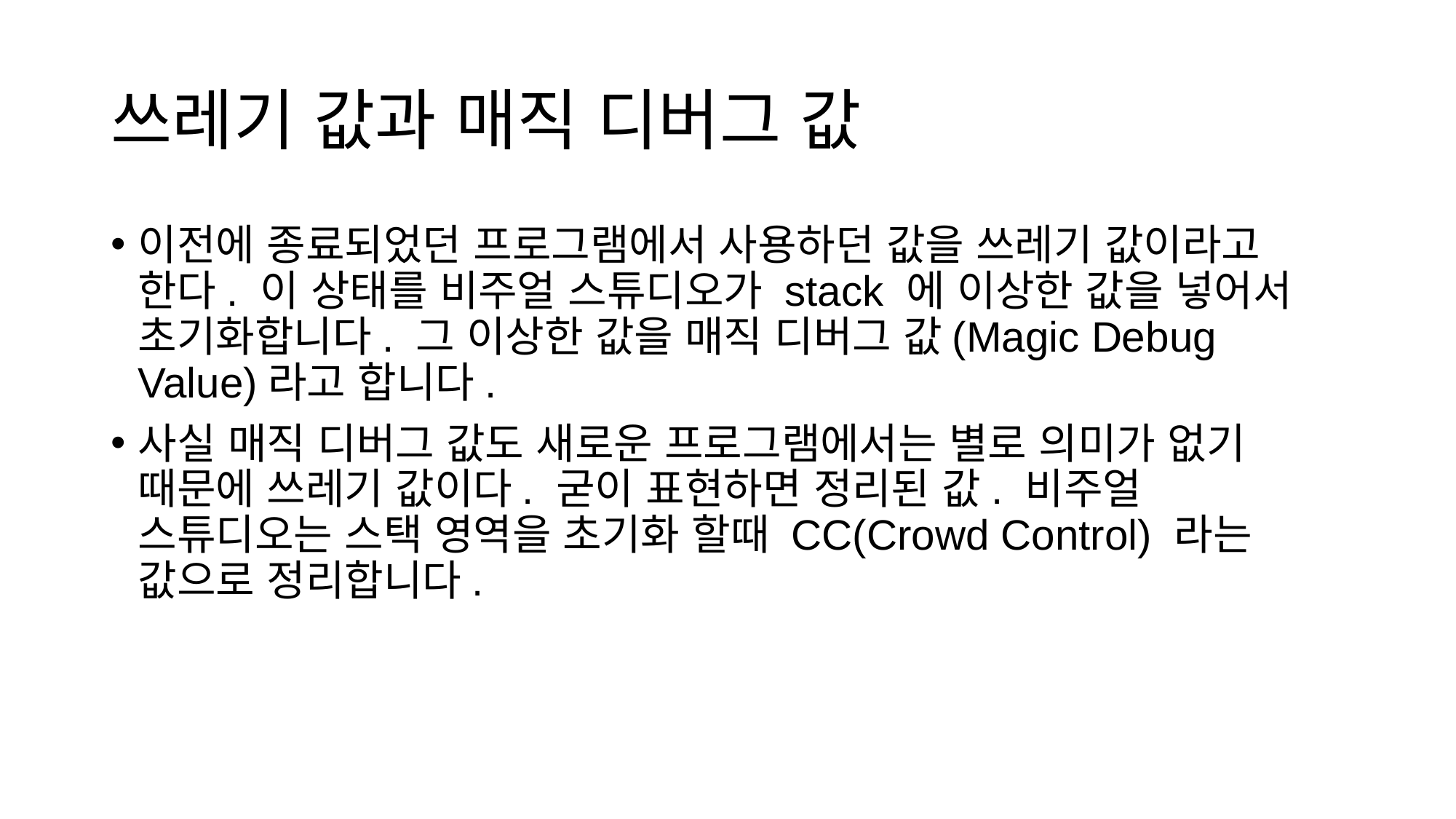

# 쓰레기 값과 매직 디버그 값
이전에 종료되었던 프로그램에서 사용하던 값을 쓰레기 값이라고 한다. 이 상태를 비주얼 스튜디오가 stack 에 이상한 값을 넣어서 초기화합니다. 그 이상한 값을 매직 디버그 값(Magic Debug Value)라고 합니다.
사실 매직 디버그 값도 새로운 프로그램에서는 별로 의미가 없기 때문에 쓰레기 값이다. 굳이 표현하면 정리된 값. 비주얼 스튜디오는 스택 영역을 초기화 할때 CC(Crowd Control) 라는 값으로 정리합니다.